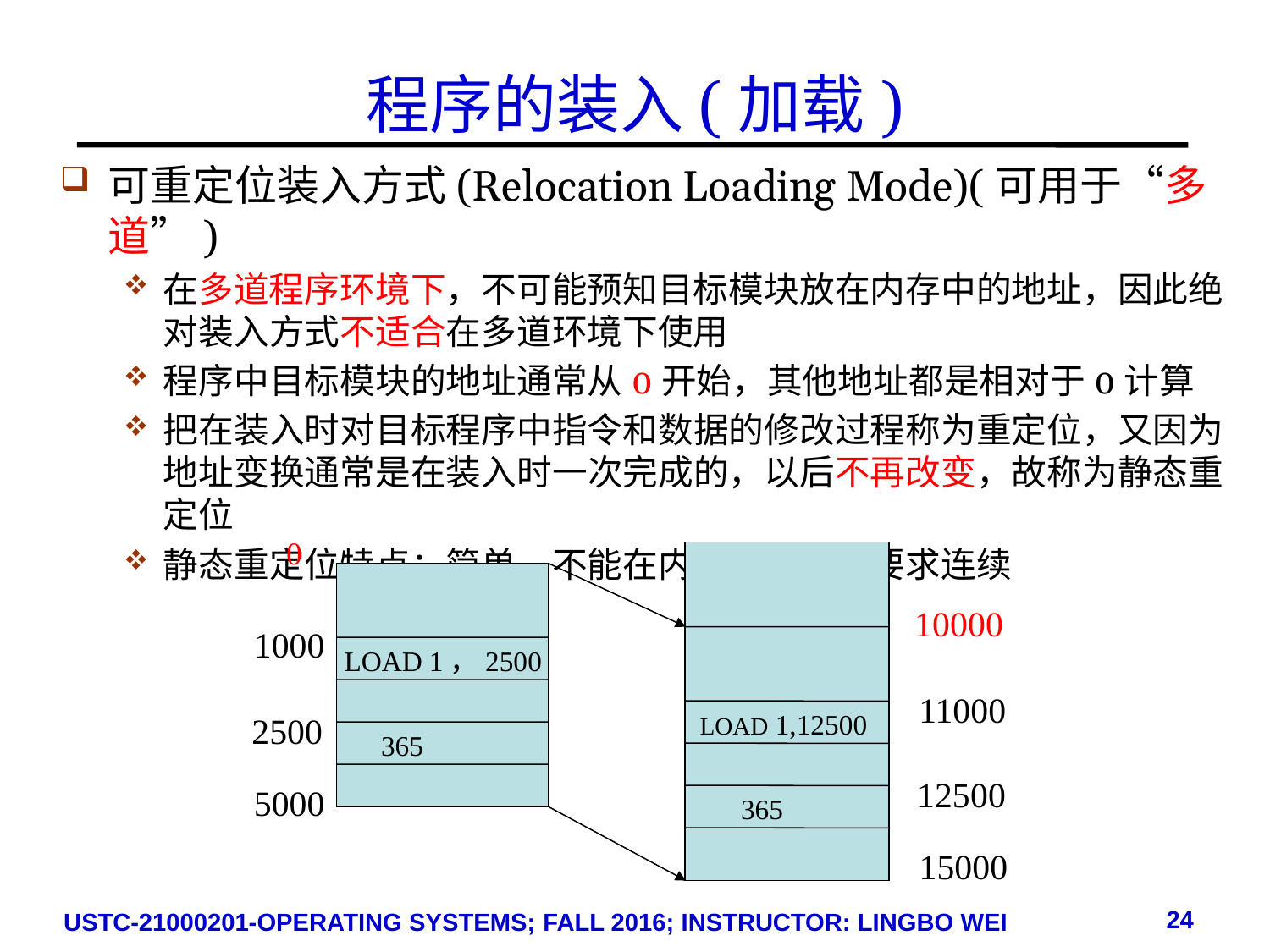

# 程序的装入(加载)
可重定位装入方式(Relocation Loading Mode)(可用于“多道”)
在多道程序环境下，不可能预知目标模块放在内存中的地址，因此绝对装入方式不适合在多道环境下使用
程序中目标模块的地址通常从0开始，其他地址都是相对于0计算
把在装入时对目标程序中指令和数据的修改过程称为重定位，又因为地址变换通常是在装入时一次完成的，以后不再改变，故称为静态重定位
静态重定位特点：简单、不能在内存中移动、要求连续
0

1000

LOAD 1，2500

2500

365

5000

10000
11000
LOAD 1,12500
 12500
365
 15000

24
USTC-21000201-OPERATING SYSTEMS; FALL 2016; INSTRUCTOR: LINGBO WEI